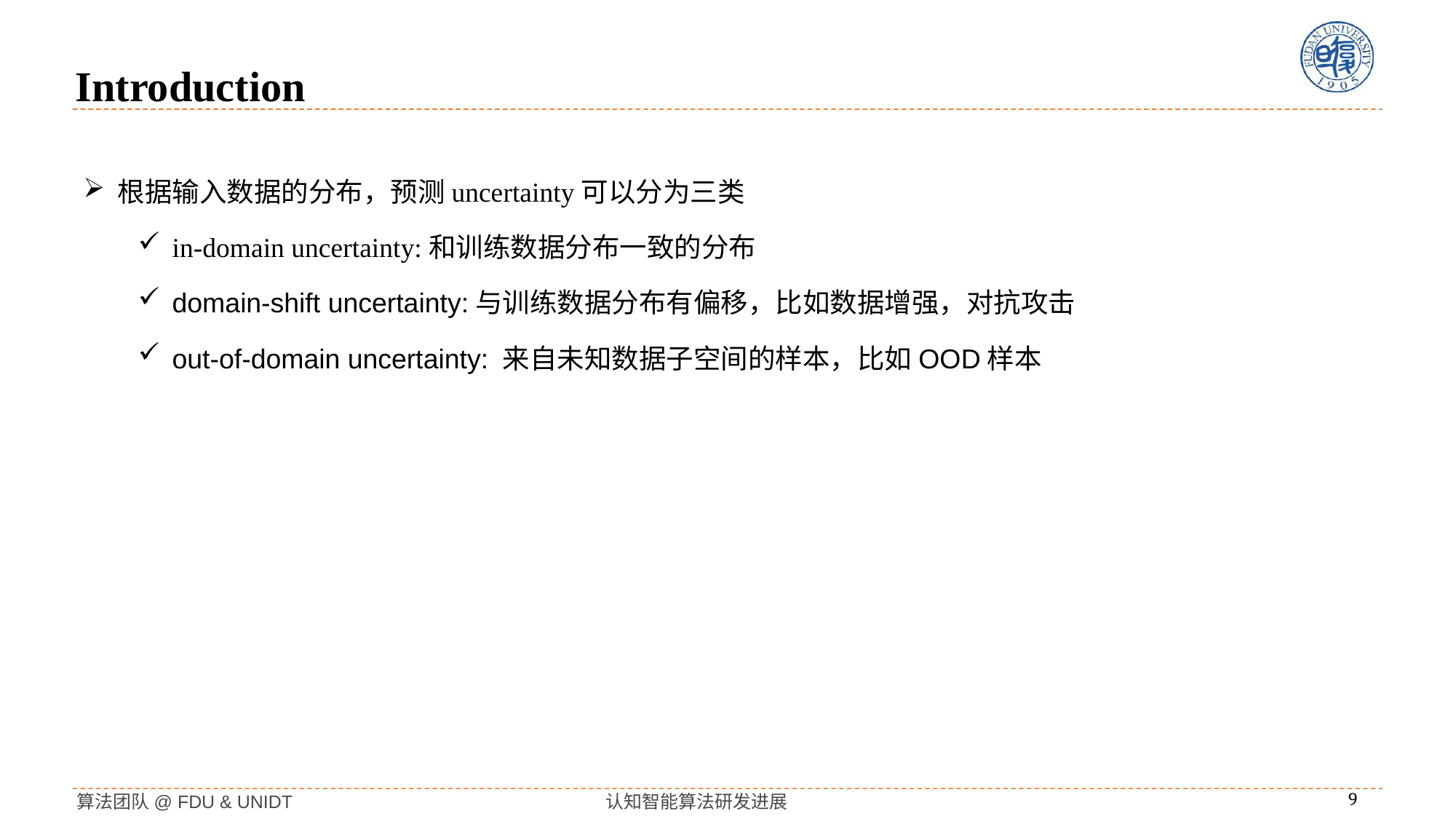

# Introduction
根据输入数据的分布，预测uncertainty可以分为三类
in-domain uncertainty:和训练数据分布一致的分布
domain-shift uncertainty:与训练数据分布有偏移，比如数据增强，对抗攻击
out-of-domain uncertainty: 来自未知数据子空间的样本，比如OOD样本